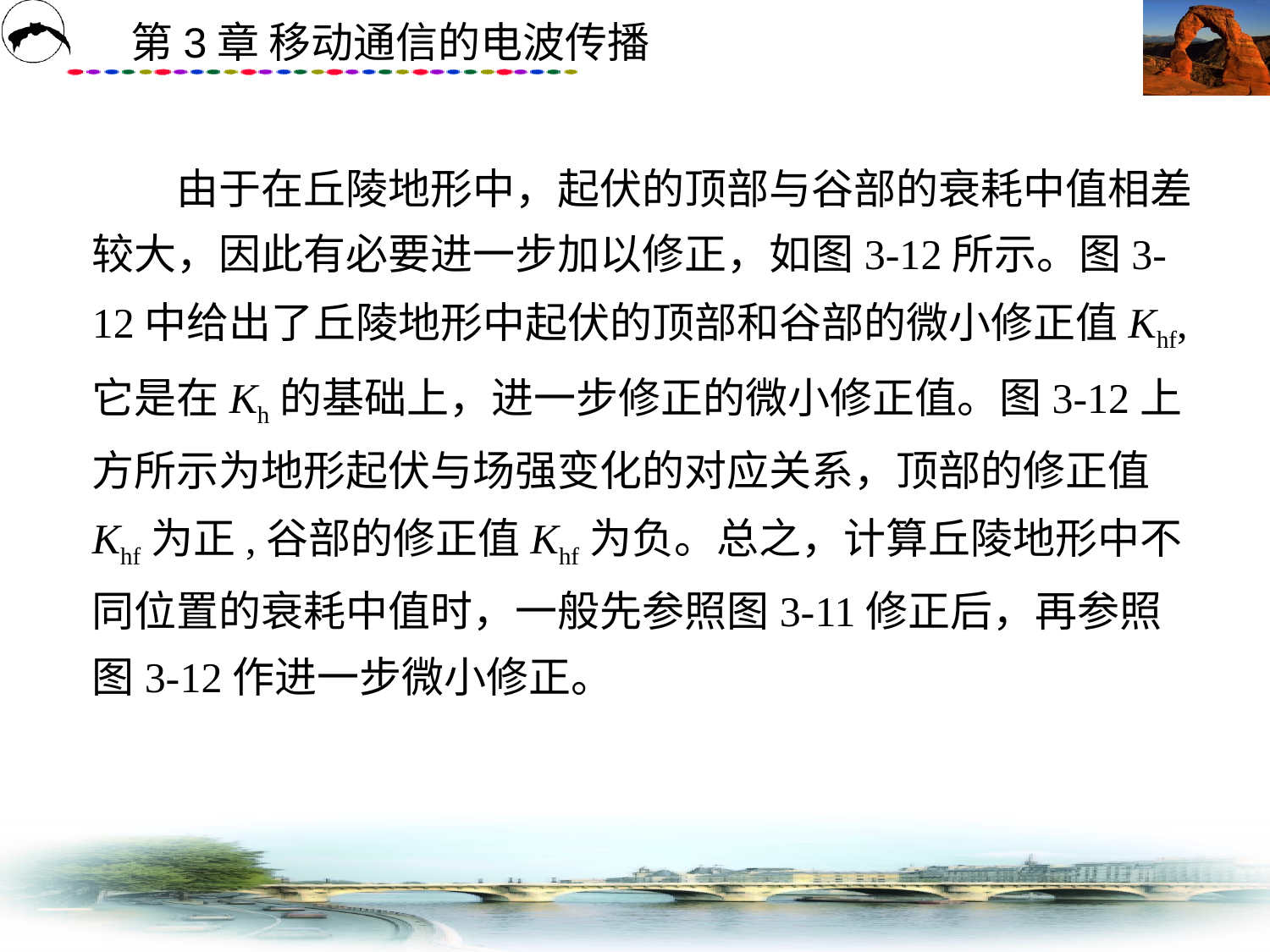

# 由于在丘陵地形中，起伏的顶部与谷部的衰耗中值相差较大，因此有必要进一步加以修正，如图3-12所示。图3-12中给出了丘陵地形中起伏的顶部和谷部的微小修正值Khf,它是在Kh的基础上，进一步修正的微小修正值。图3-12上方所示为地形起伏与场强变化的对应关系，顶部的修正值Khf为正,谷部的修正值Khf为负。总之，计算丘陵地形中不同位置的衰耗中值时，一般先参照图3-11修正后，再参照图3-12作进一步微小修正。